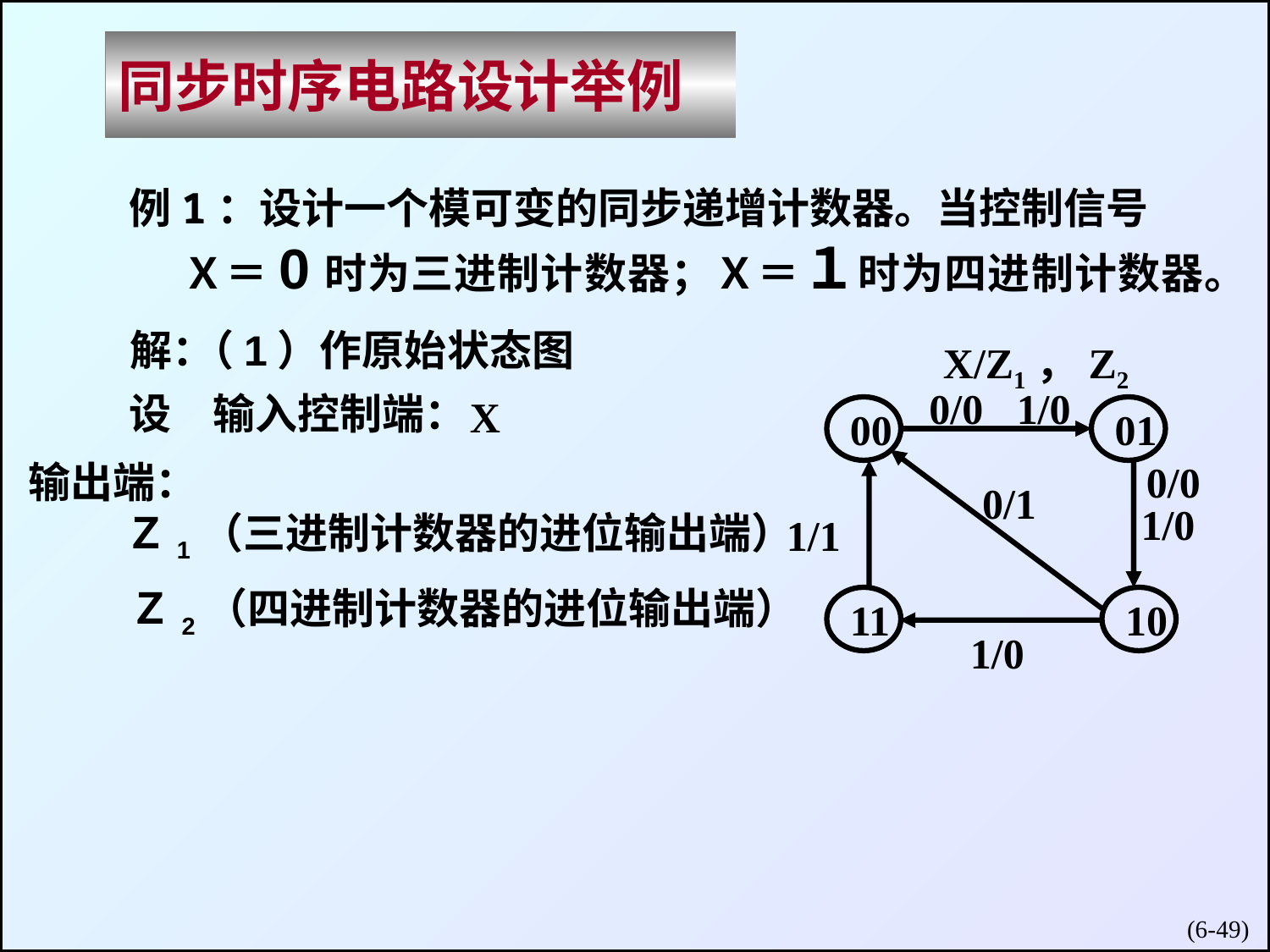

同步时序电路设计举例
例1：设计一个模可变的同步递增计数器。当控制信号
    Ｘ＝0时为三进制计数器；Ｘ＝１时为四进制计数器。
解：
（1）作原始状态图
X/Z1，Z2
0/0

1/0

设
输入控制端：
X
00
01

输出端：
Ｚ1（三进制计数器的进位输出端）

0/1
0/0

1/1

1/0
Ｚ2（四进制计数器的进位输出端）
11
10

1/0
(6-49)